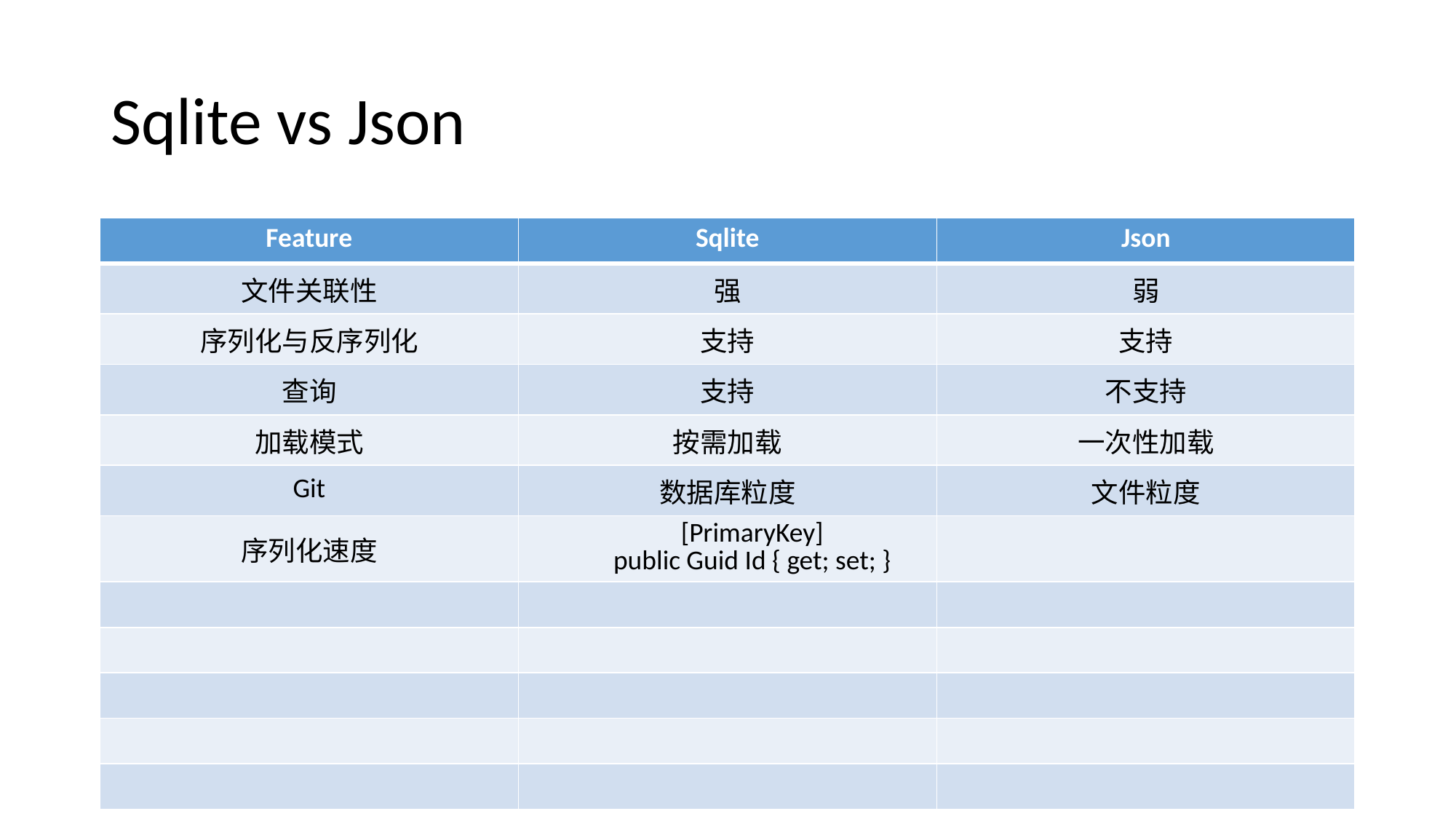

# Sqlite vs Json
| Feature | Sqlite | Json |
| --- | --- | --- |
| 文件关联性 | 强 | 弱 |
| 序列化与反序列化 | 支持 | 支持 |
| 查询 | 支持 | 不支持 |
| 加载模式 | 按需加载 | 一次性加载 |
| Git | 数据库粒度 | 文件粒度 |
| 序列化速度 | [PrimaryKey] public Guid Id { get; set; } |  |
|  |  |  |
|  |  |  |
|  |  |  |
|  |  |  |
|  |  |  |